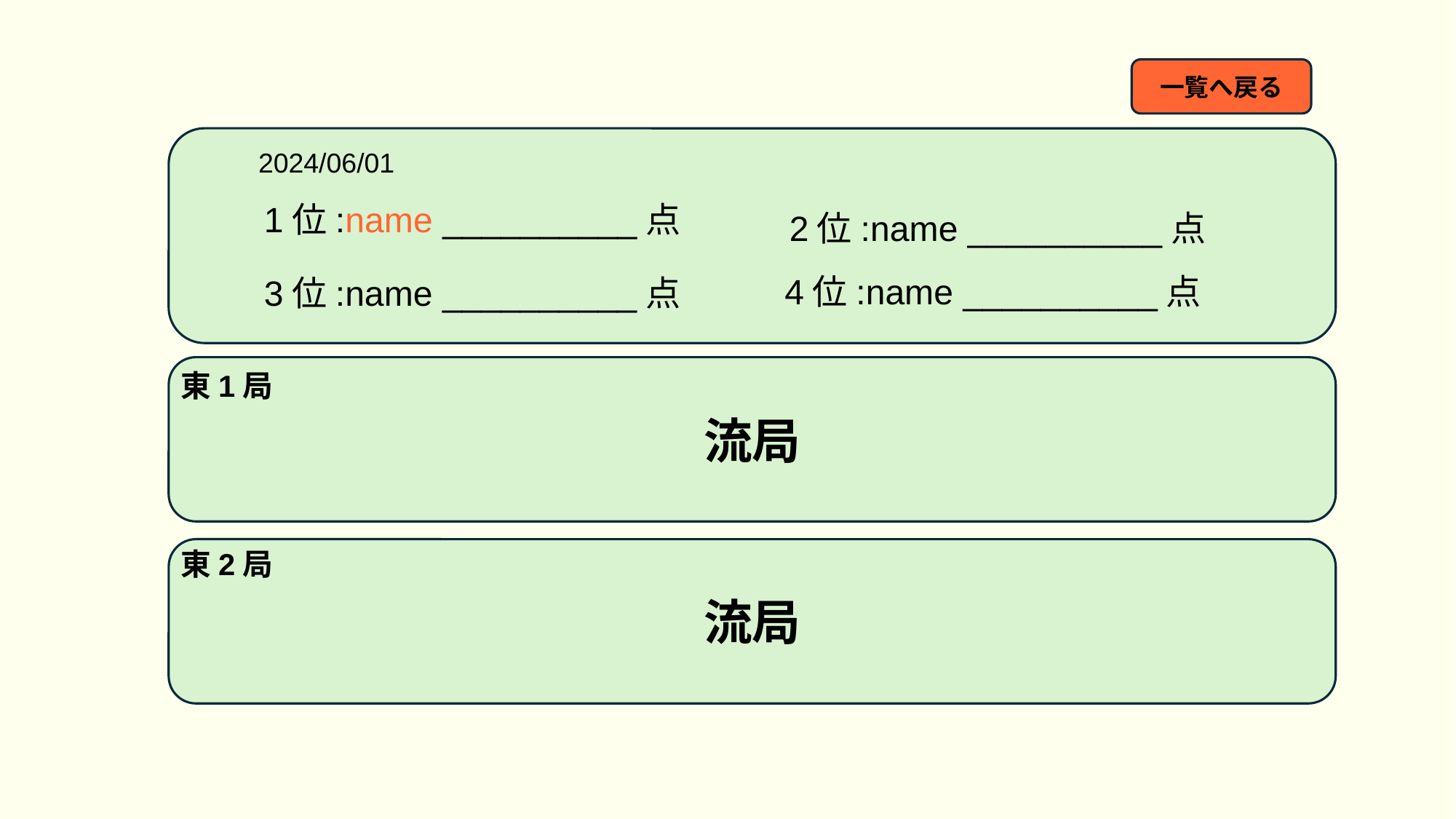

一覧へ戻る

2024/06/01
詳細
2位________点
4位________点
3位________点
1位:name __________点
2位:name __________点
4位:name __________点
3位:name __________点
流局
東1局
流局
東2局